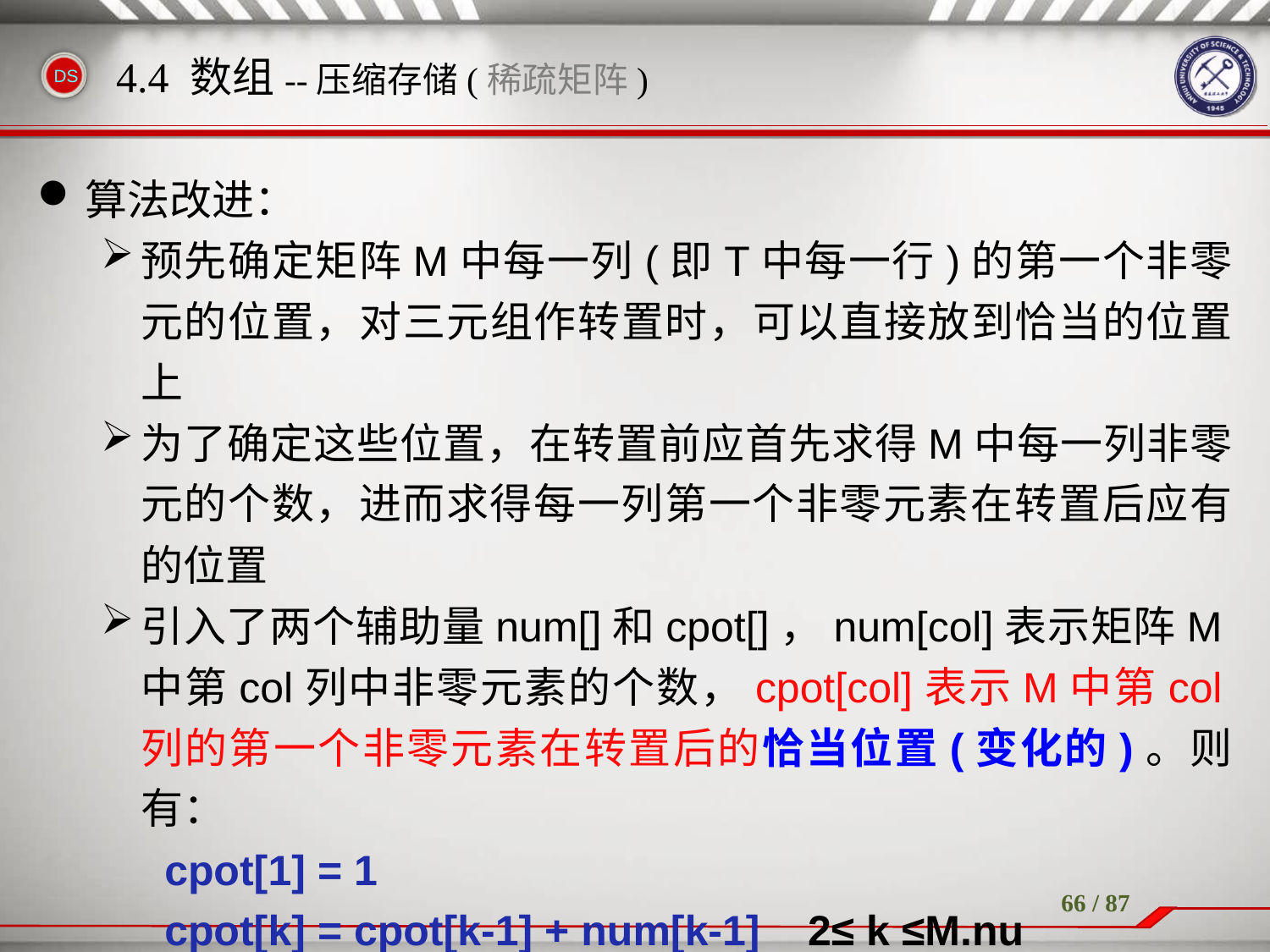

# 4.4 数组--压缩存储(稀疏矩阵)
算法改进：
预先确定矩阵M中每一列(即T中每一行)的第一个非零元的位置，对三元组作转置时，可以直接放到恰当的位置上
为了确定这些位置，在转置前应首先求得M中每一列非零元的个数，进而求得每一列第一个非零元素在转置后应有的位置
引入了两个辅助量num[]和cpot[]，num[col]表示矩阵M中第col列中非零元素的个数，cpot[col]表示M中第col列的第一个非零元素在转置后的恰当位置(变化的)。则有：
cpot[1] = 1
cpot[k] = cpot[k-1] + num[k-1]    2≤ k ≤M.nu